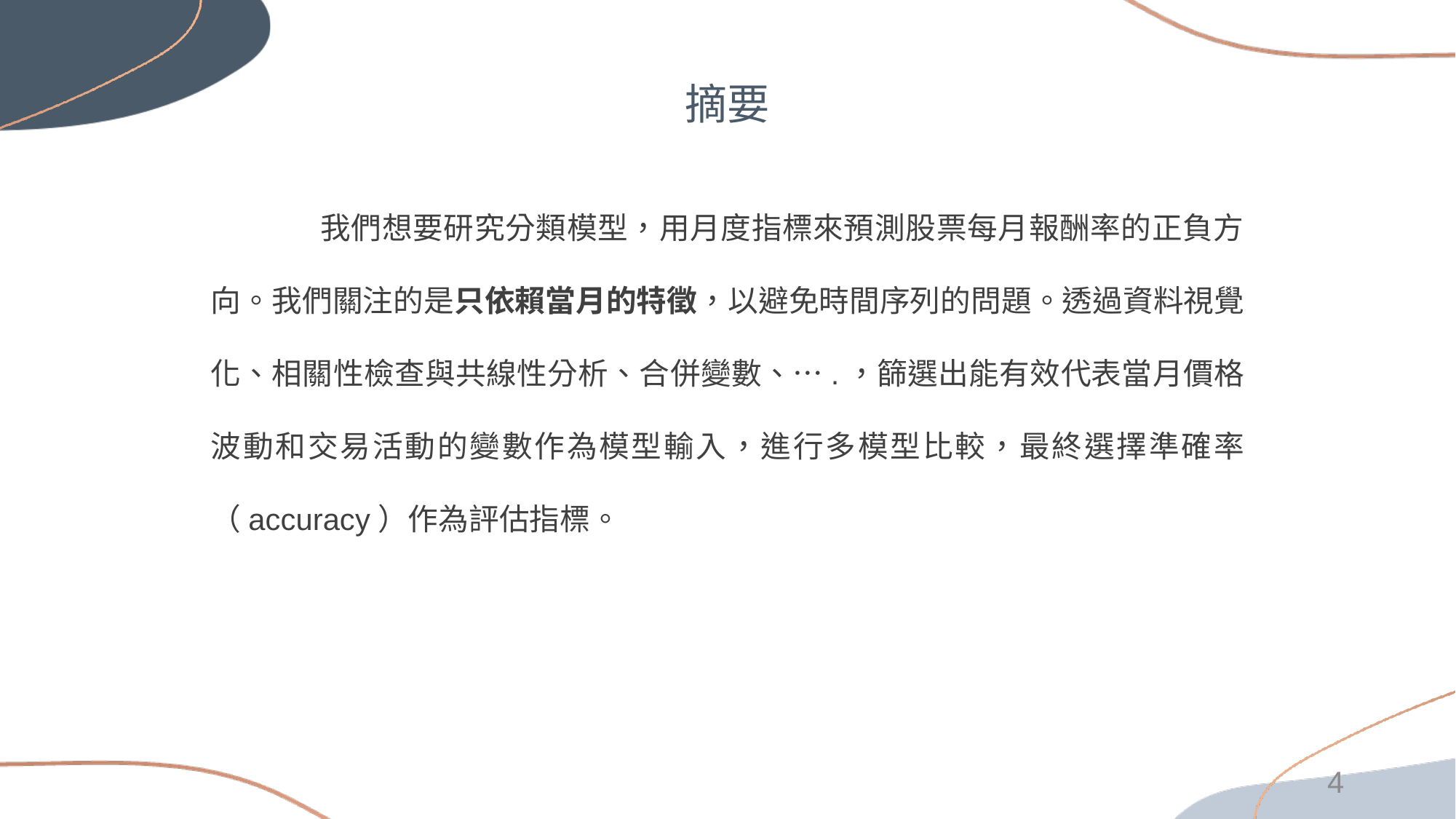

摘要
	我們想要研究分類模型，用月度指標來預測股票每月報酬率的正負方向。我們關注的是只依賴當月的特徵，以避免時間序列的問題。透過資料視覺化、相關性檢查與共線性分析、合併變數、….，篩選出能有效代表當月價格波動和交易活動的變數作為模型輸入，進行多模型比較，最終選擇準確率（accuracy）作為評估指標。
4